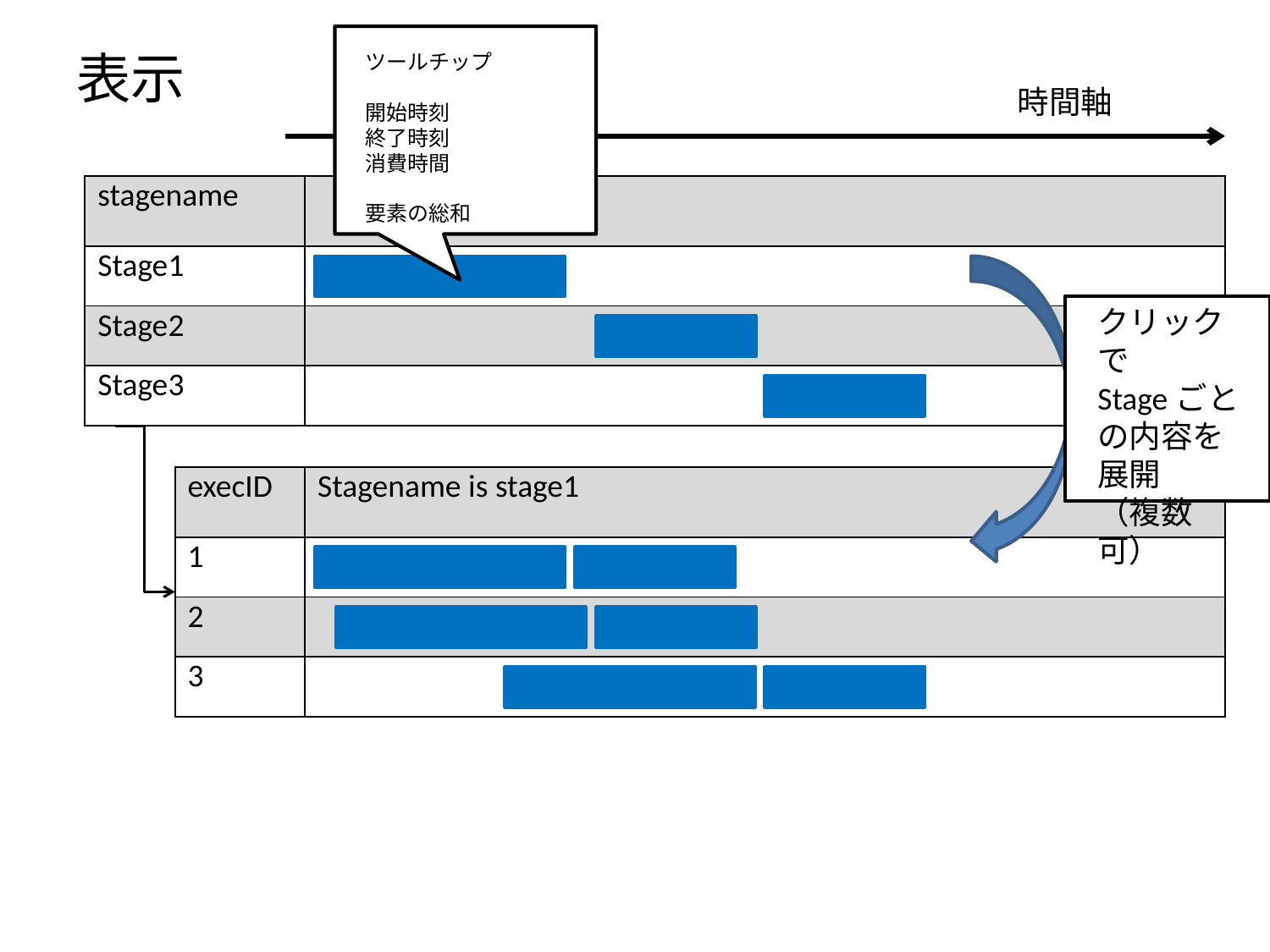

# 表示
ツールチップ

開始時刻
終了時刻
消費時間

要素の総和
時間軸
| stagename |  |
| --- | --- |
| Stage1 |  |
| Stage2 |  |
| Stage3 |  |

クリックで
Stageごとの内容を展開
（複数可）

| execID | Stagename is stage1 |
| --- | --- |
| 1 |  |
| 2 |  |
| 3 |  |